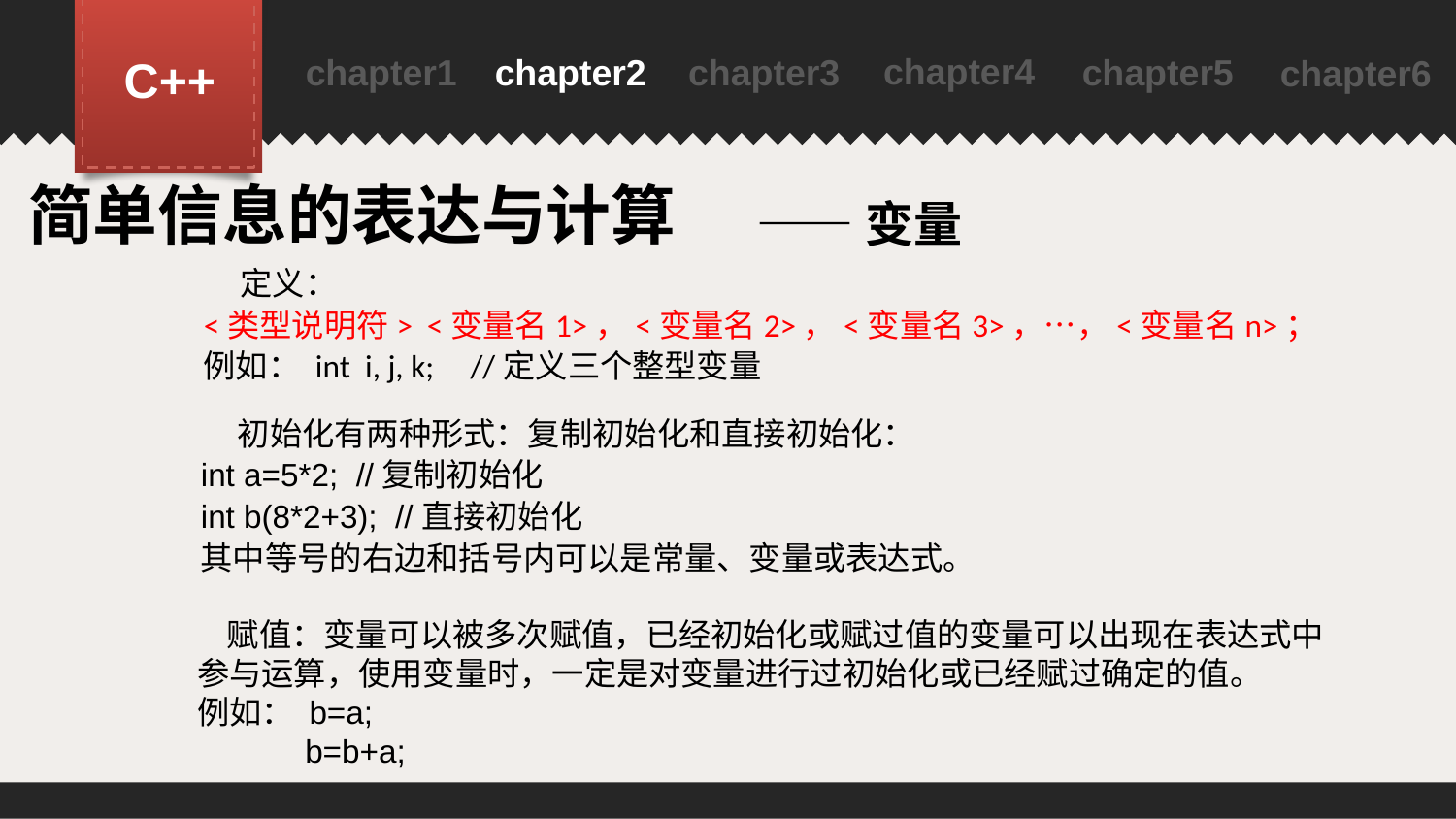

chapter4
C++
chapter1
chapter2
chapter3
chapter5
chapter6
PPT模板下载：www.1ppt.com/moban/     行业PPT模板：www.1ppt.com/hangye/
节日PPT模板：www.1ppt.com/jieri/           PPT素材下载：www.1ppt.com/sucai/
PPT背景图片：www.1ppt.com/beijing/      PPT图表下载：www.1ppt.com/tubiao/
优秀PPT下载：www.1ppt.com/xiazai/        PPT教程： www.1ppt.com/powerpoint/
Word教程： www.1ppt.com/word/              Excel教程：www.1ppt.com/excel/
资料下载：www.1ppt.com/ziliao/                PPT课件下载：www.1ppt.com/kejian/
范文下载：www.1ppt.com/fanwen/             试卷下载：www.1ppt.com/shiti/
教案下载：www.1ppt.com/jiaoan/

简单信息的表达与计算
——变量
    定义：
<类型说明符>  <变量名1>，<变量名2>，<变量名3>，…，<变量名n>；
例如： int  i, j, k;     //定义三个整型变量
    初始化有两种形式：复制初始化和直接初始化：
int a=5*2;  //复制初始化
int b(8*2+3);  //直接初始化
其中等号的右边和括号内可以是常量、变量或表达式。
   赋值：变量可以被多次赋值，已经初始化或赋过值的变量可以出现在表达式中参与运算，使用变量时，一定是对变量进行过初始化或已经赋过确定的值。
例如： b=a;
            b=b+a;